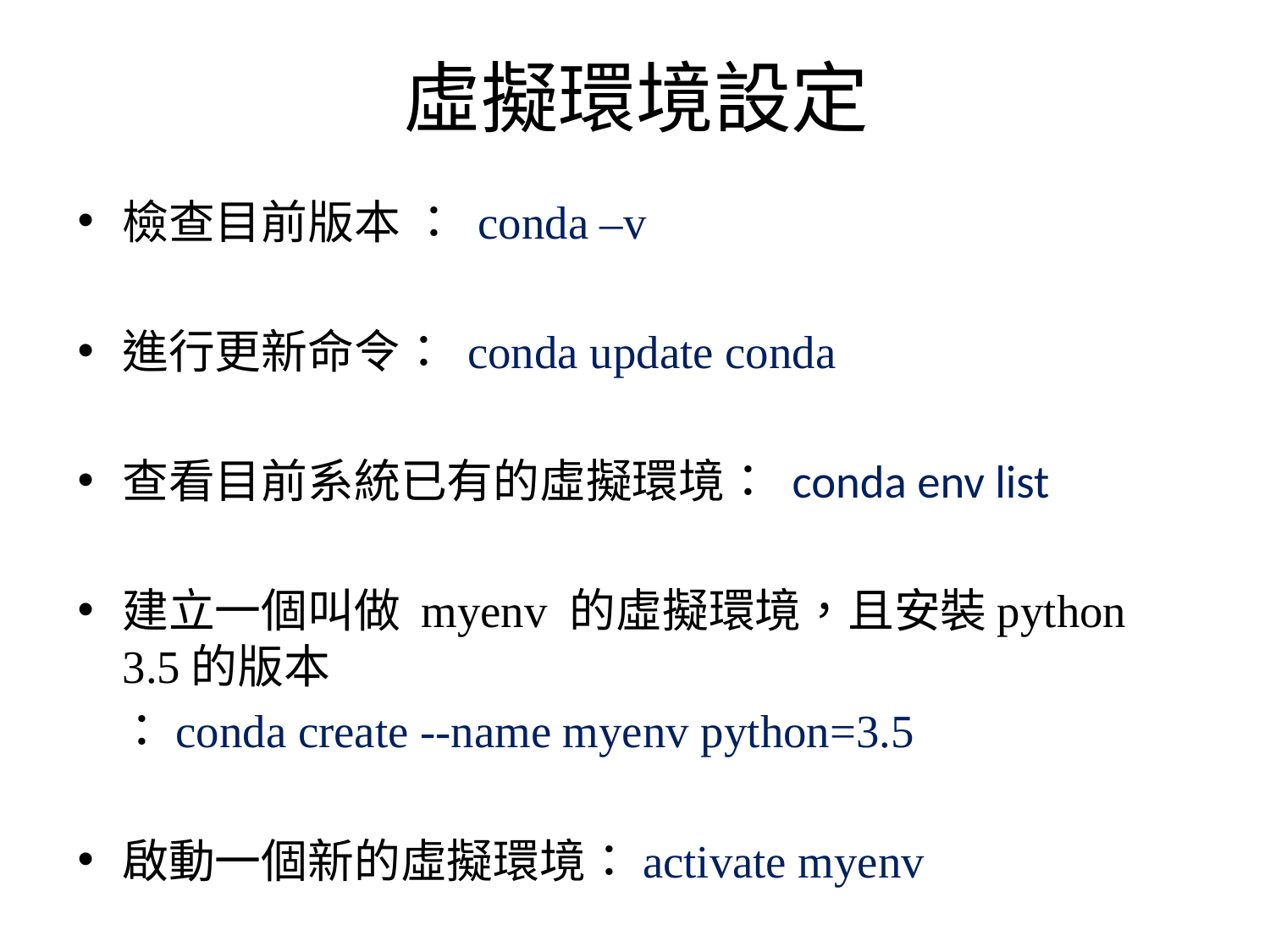

# 虛擬環境設定
檢查目前版本 ： conda –v

進行更新命令： conda update conda

查看目前系統已有的虛擬環境： conda env list

建立一個叫做 myenv 的虛擬環境，且安裝python 3.5的版本
   ：conda create --name myenv python=3.5

啟動一個新的虛擬環境：activate myenv